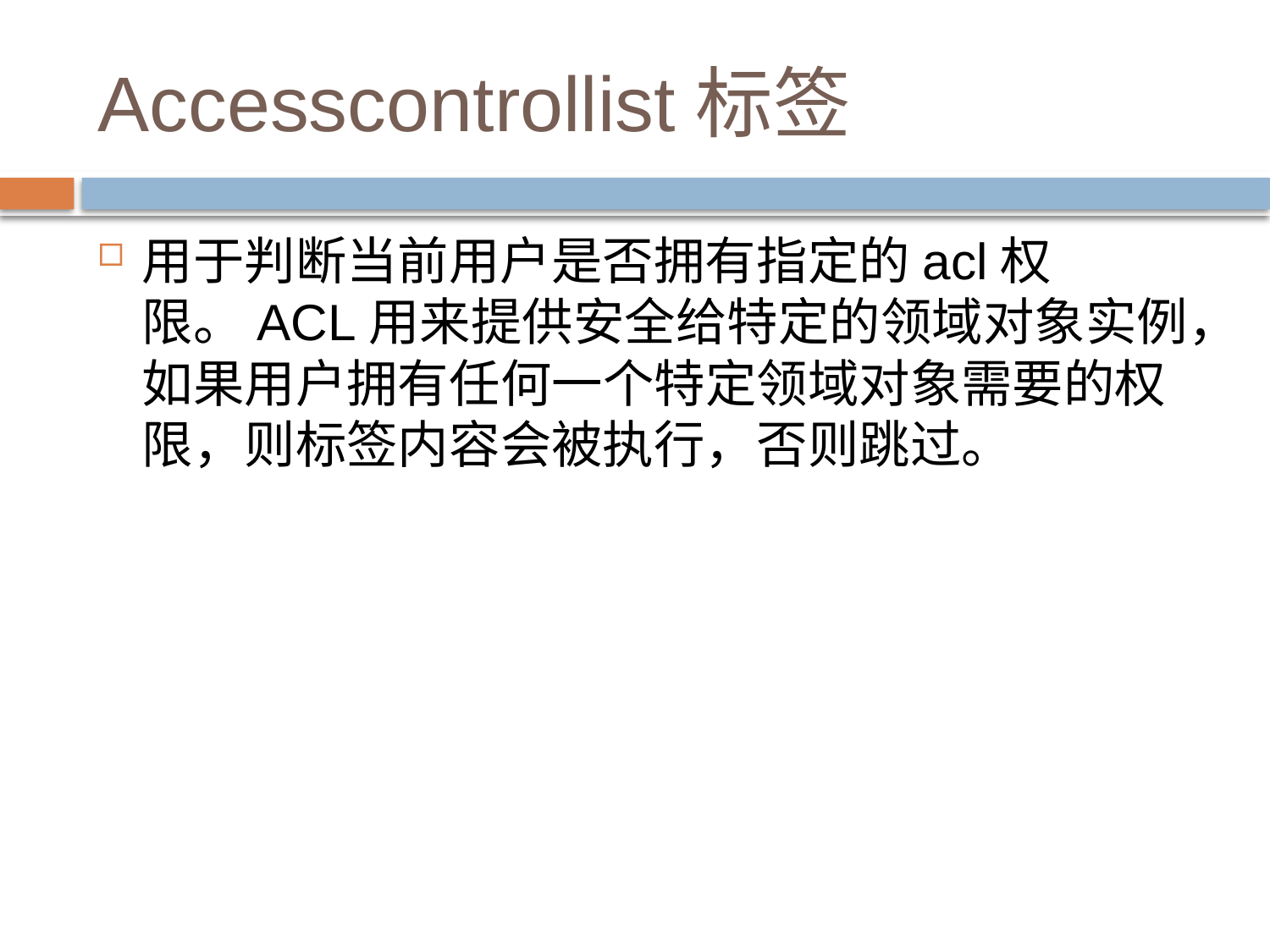

# Accesscontrollist标签
用于判断当前用户是否拥有指定的acl权限。ACL用来提供安全给特定的领域对象实例，如果用户拥有任何一个特定领域对象需要的权限，则标签内容会被执行，否则跳过。